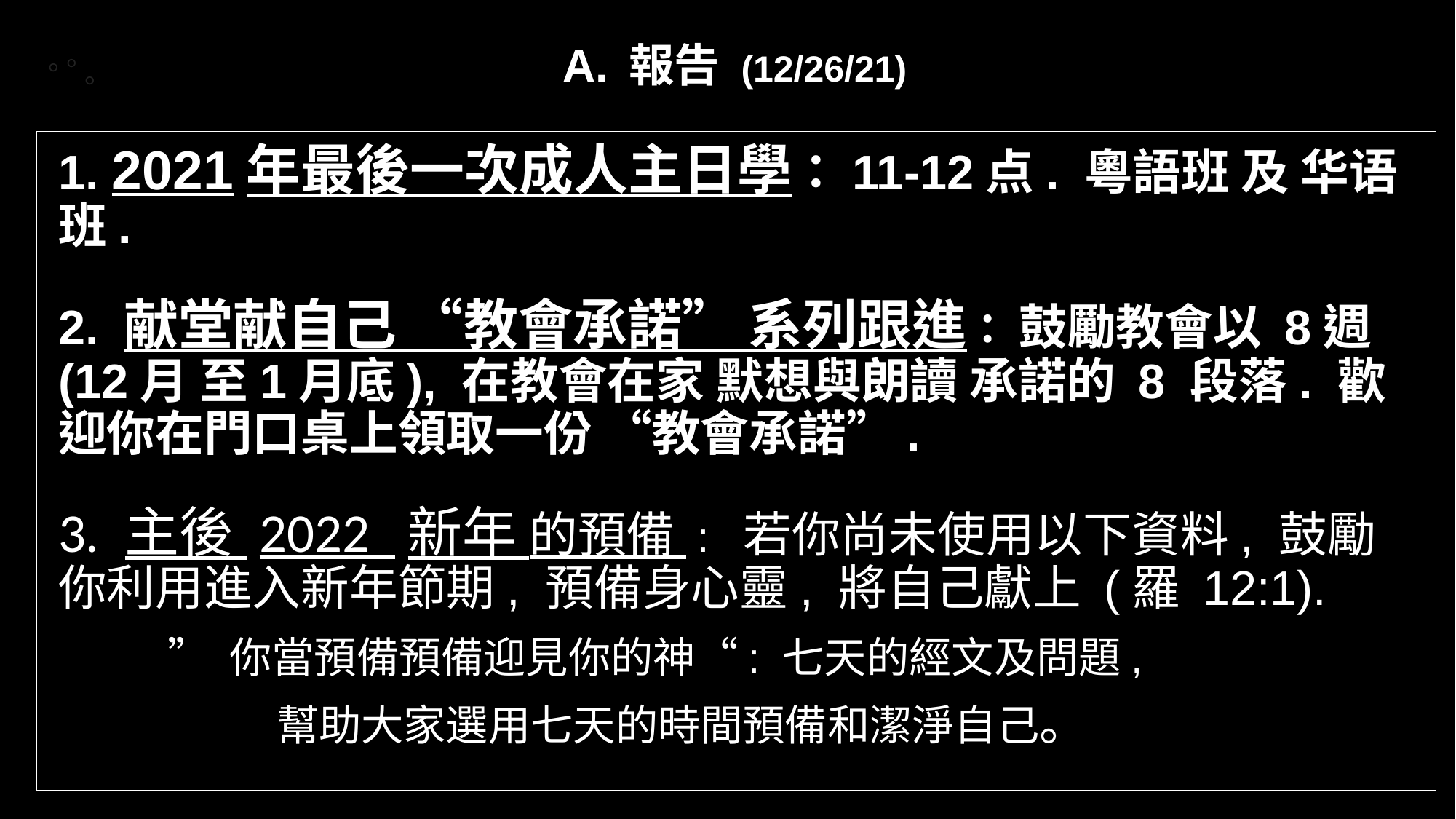

。
。
# A. 報告	 (12/26/21)
。
1. 2021年最後一次成人主日學：11-12点. 粵語班 及 华语班.

2. 献堂献自己 “教會承諾” 系列跟進： 鼓勵教會以 8週 (12月 至1月底), 在教會在家 默想與朗讀 承諾的 8 段落. 歡迎你在門口桌上領取一份 “教會承諾”.

3. 主後 2022  新年 的預備 :  若你尚未使用以下資料, 鼓勵你利用進入新年節期, 預備身心靈, 將自己獻上 (羅 12:1).
	” 你當預備預備迎見你的神“: 七天的經文及問題,
 		幫助大家選用七天的時間預備和潔淨自己。